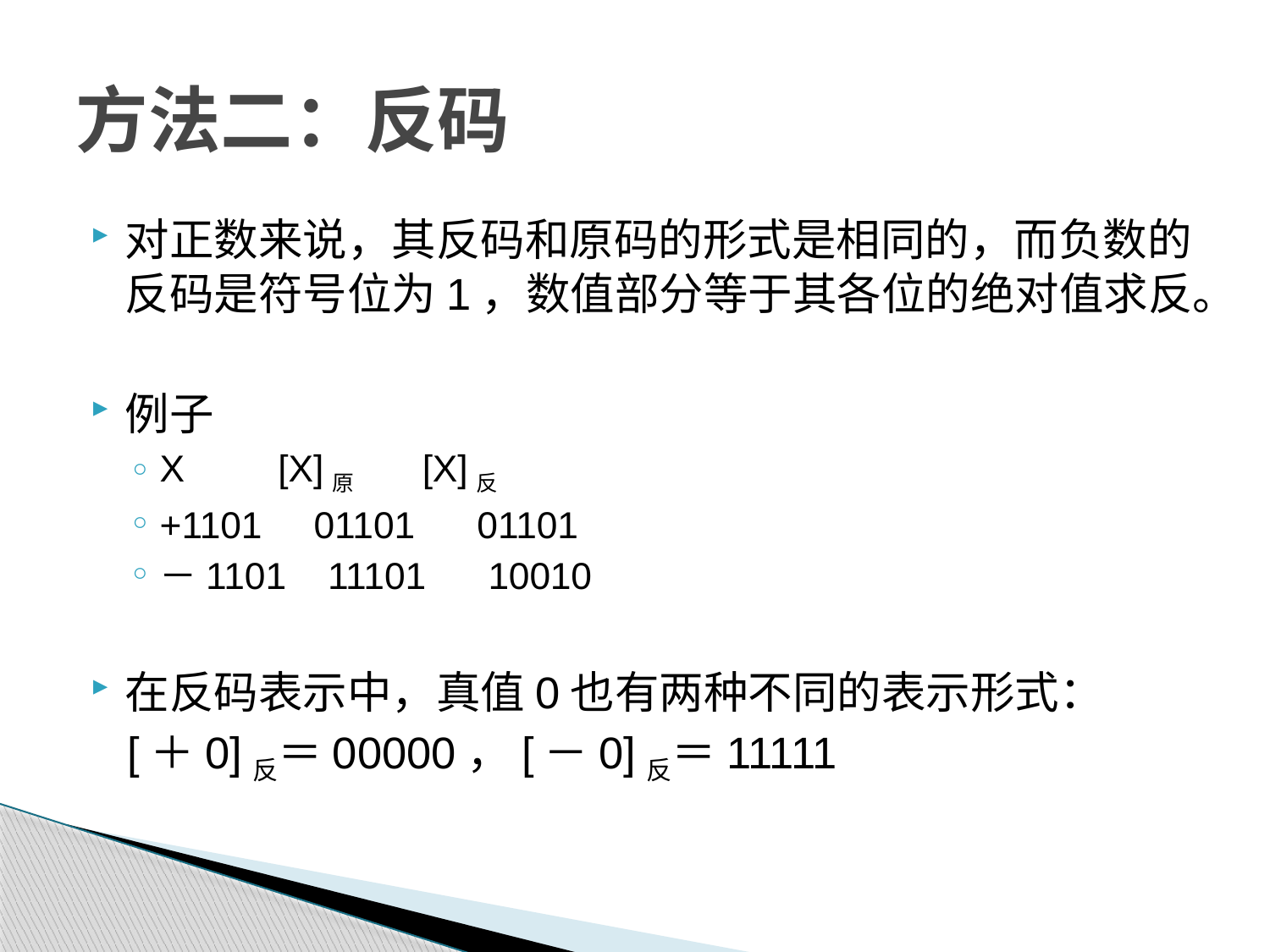

# 方法二：反码
对正数来说，其反码和原码的形式是相同的，而负数的反码是符号位为1，数值部分等于其各位的绝对值求反。

例子
X         [X]原       [X]反
+1101     01101      01101
－1101    11101      10010

在反码表示中，真值0也有两种不同的表示形式：
   [＋0]反＝00000，[－0]反＝11111